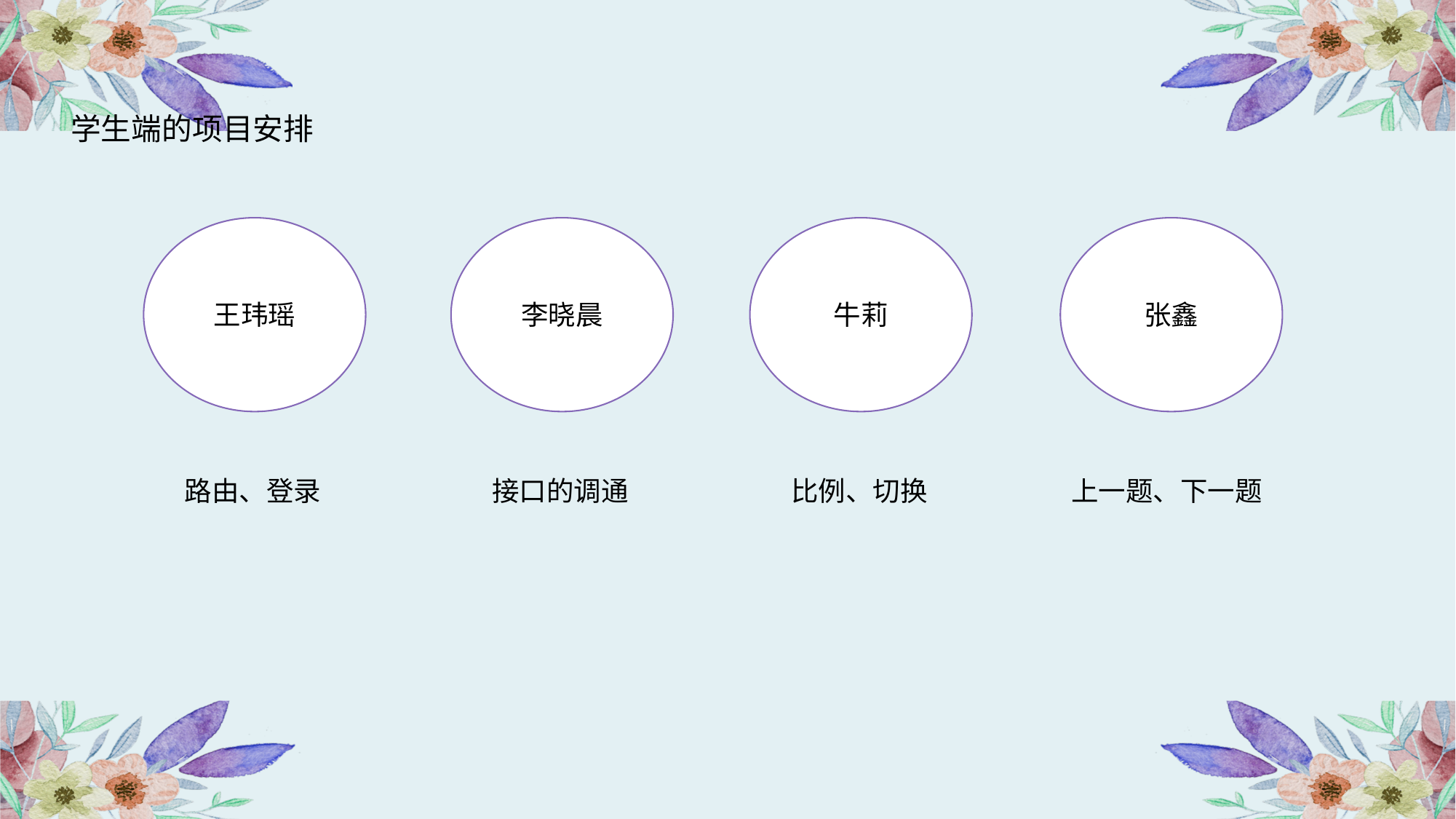

学生端的项目安排

王玮瑶
路由、登录

李晓晨
接口的调通

牛莉
比例、切换

张鑫
上一题、下一题